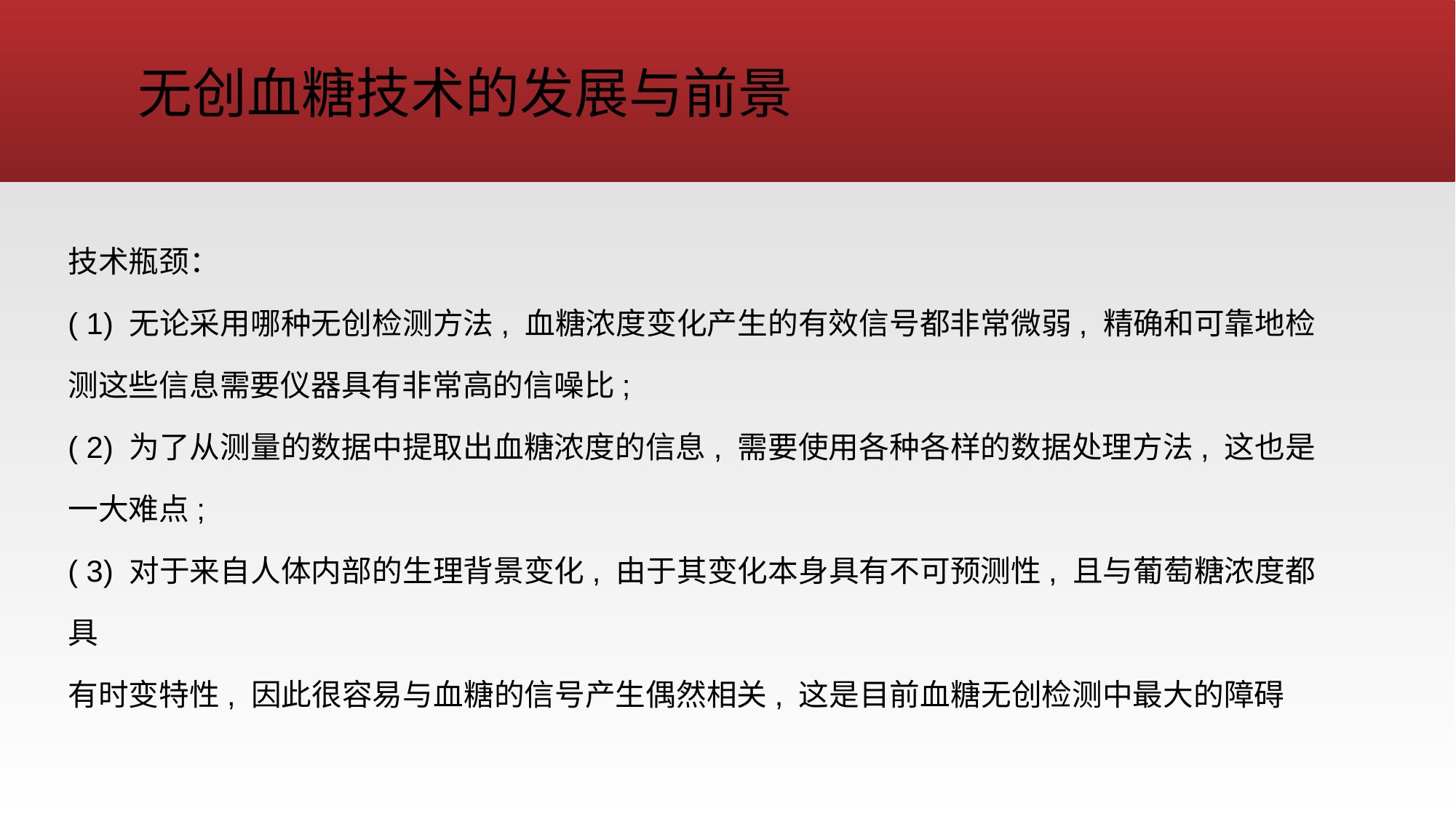

无创血糖技术的发展与前景
技术瓶颈：
( 1) 无论采用哪种无创检测方法, 血糖浓度变化产生的有效信号都非常微弱, 精确和可靠地检测这些信息需要仪器具有非常高的信噪比;
( 2) 为了从测量的数据中提取出血糖浓度的信息, 需要使用各种各样的数据处理方法, 这也是一大难点;
( 3) 对于来自人体内部的生理背景变化, 由于其变化本身具有不可预测性, 且与葡萄糖浓度都具
有时变特性, 因此很容易与血糖的信号产生偶然相关, 这是目前血糖无创检测中最大的障碍